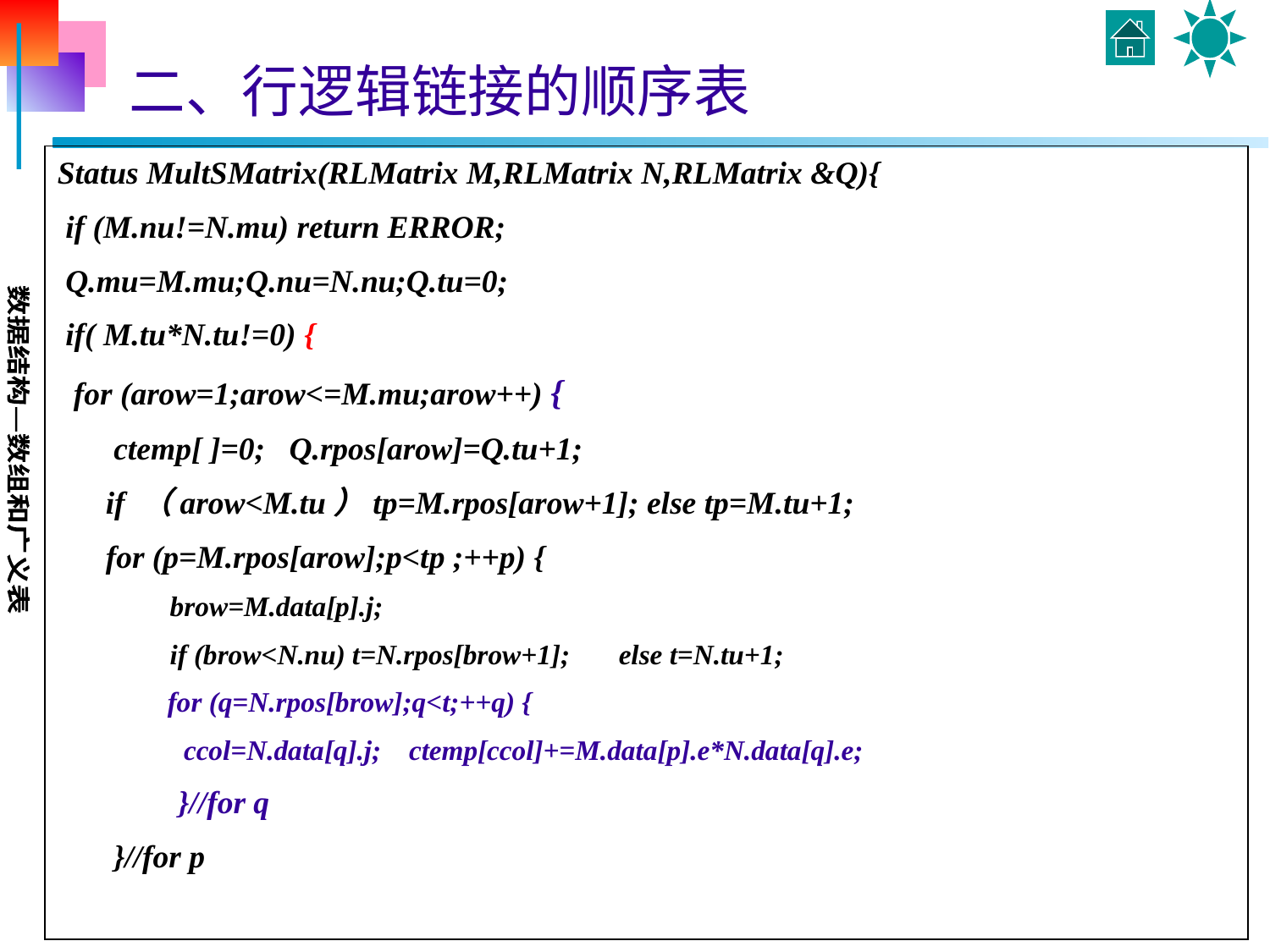

# 二、行逻辑链接的顺序表
Status MultSMatrix(RLMatrix M,RLMatrix N,RLMatrix &Q){
 if (M.nu!=N.mu) return ERROR;
 Q.mu=M.mu;Q.nu=N.nu;Q.tu=0;
 if( M.tu*N.tu!=0) {
  for (arow=1;arow<=M.mu;arow++) {
       ctemp[ ]=0;   Q.rpos[arow]=Q.tu+1;
      if （arow<M.tu）tp=M.rpos[arow+1]; else tp=M.tu+1;
      for (p=M.rpos[arow];p<tp ;++p) {
       brow=M.data[p].j;
       if (brow<N.nu) t=N.rpos[brow+1];       else t=N.tu+1;
	 for (q=N.rpos[brow];q<t;++q) {
         ccol=N.data[q].j;    ctemp[ccol]+=M.data[p].e*N.data[q].e;
               }//for q
       }//for p
60